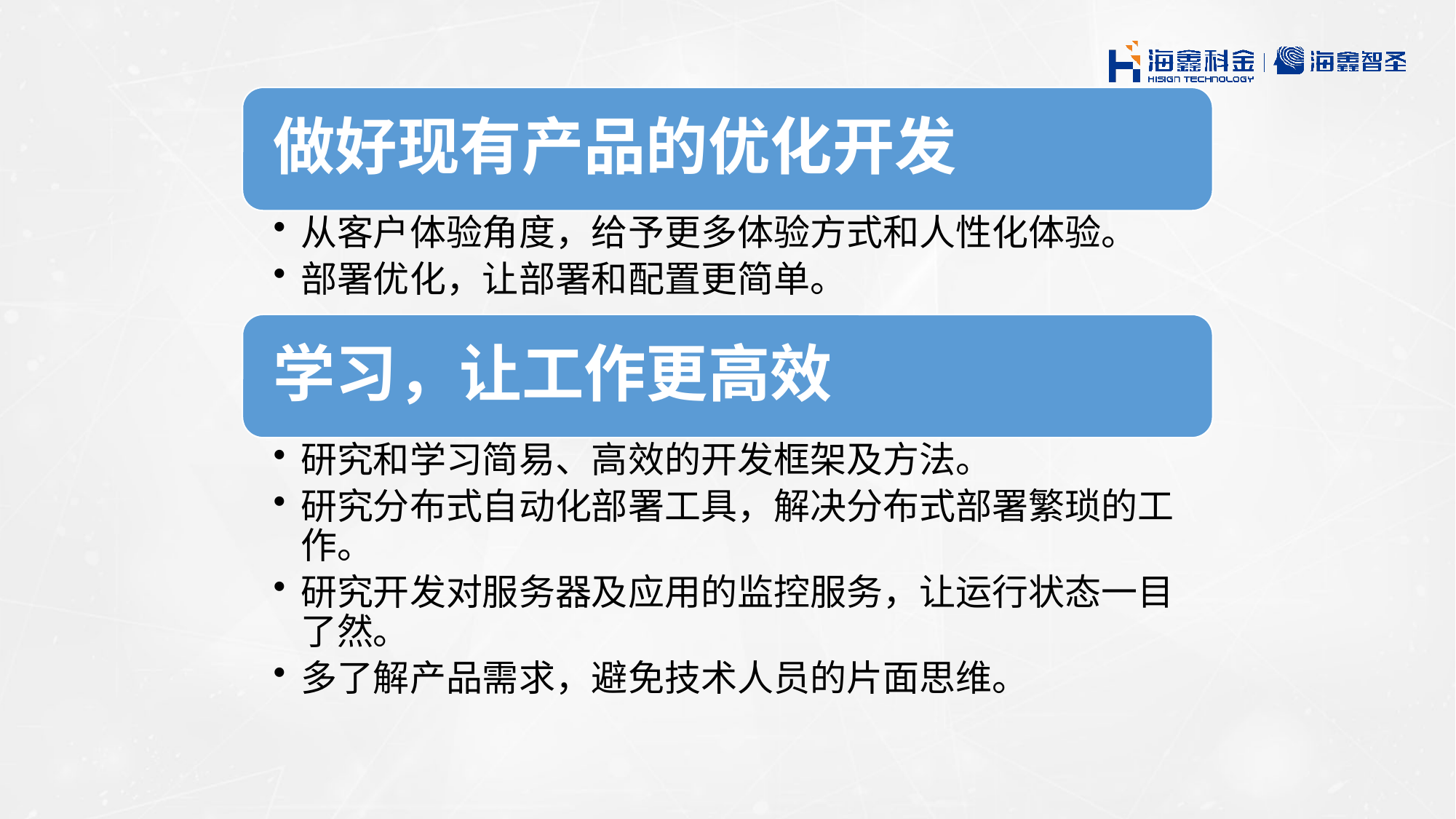

做好现有产品的优化开发
从客户体验角度，给予更多体验方式和人性化体验。
部署优化，让部署和配置更简单。
学习，让工作更高效
研究和学习简易、高效的开发框架及方法。
研究分布式自动化部署工具，解决分布式部署繁琐的工作。
研究开发对服务器及应用的监控服务，让运行状态一目了然。
多了解产品需求，避免技术人员的片面思维。